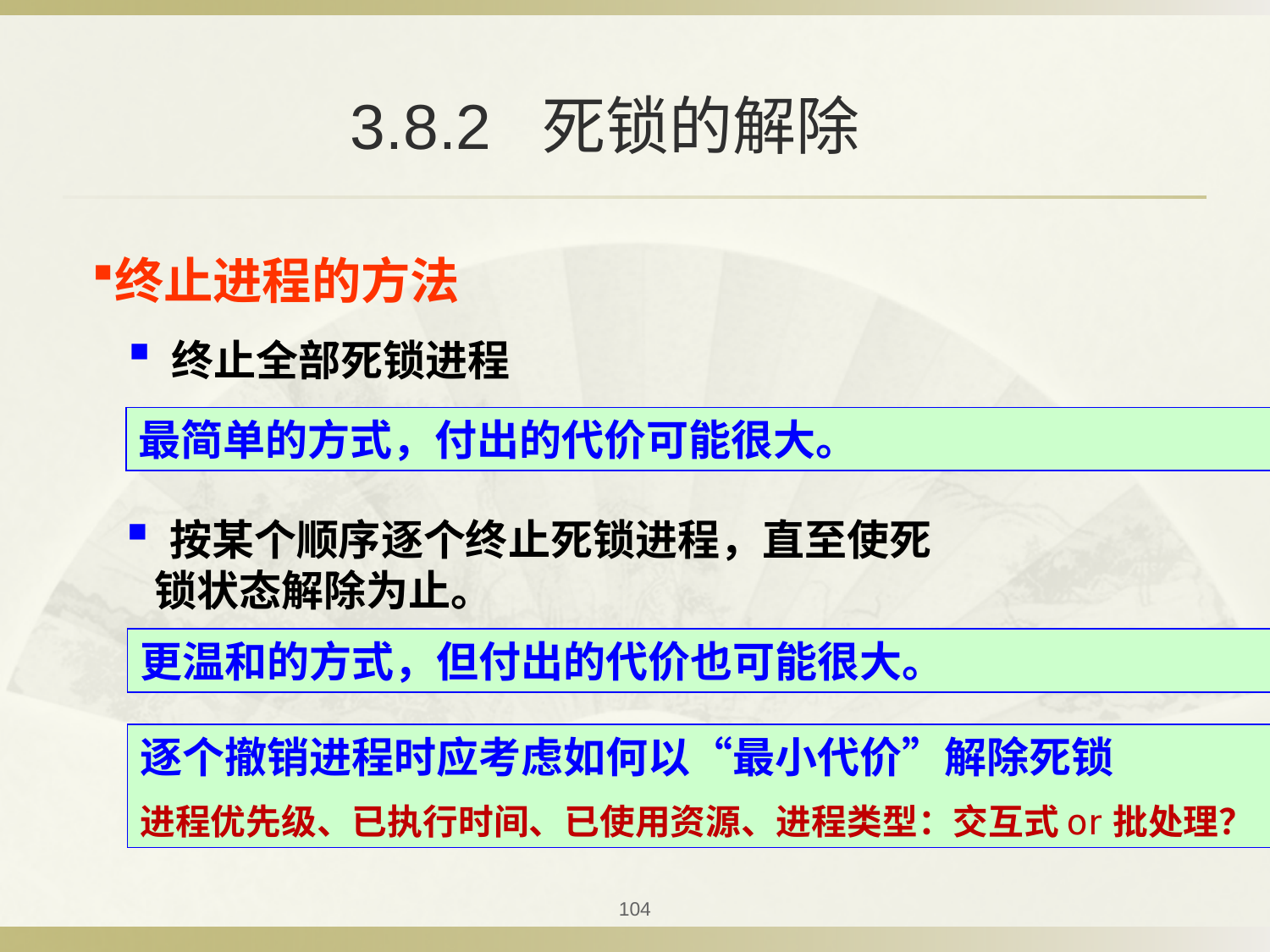

# 3.8.2  死锁的解除
终止进程的方法
 终止全部死锁进程
最简单的方式，付出的代价可能很大。
 按某个顺序逐个终止死锁进程，直至使死
  锁状态解除为止。
更温和的方式，但付出的代价也可能很大。
逐个撤销进程时应考虑如何以“最小代价”解除死锁
进程优先级、已执行时间、已使用资源、进程类型：交互式or批处理？
104